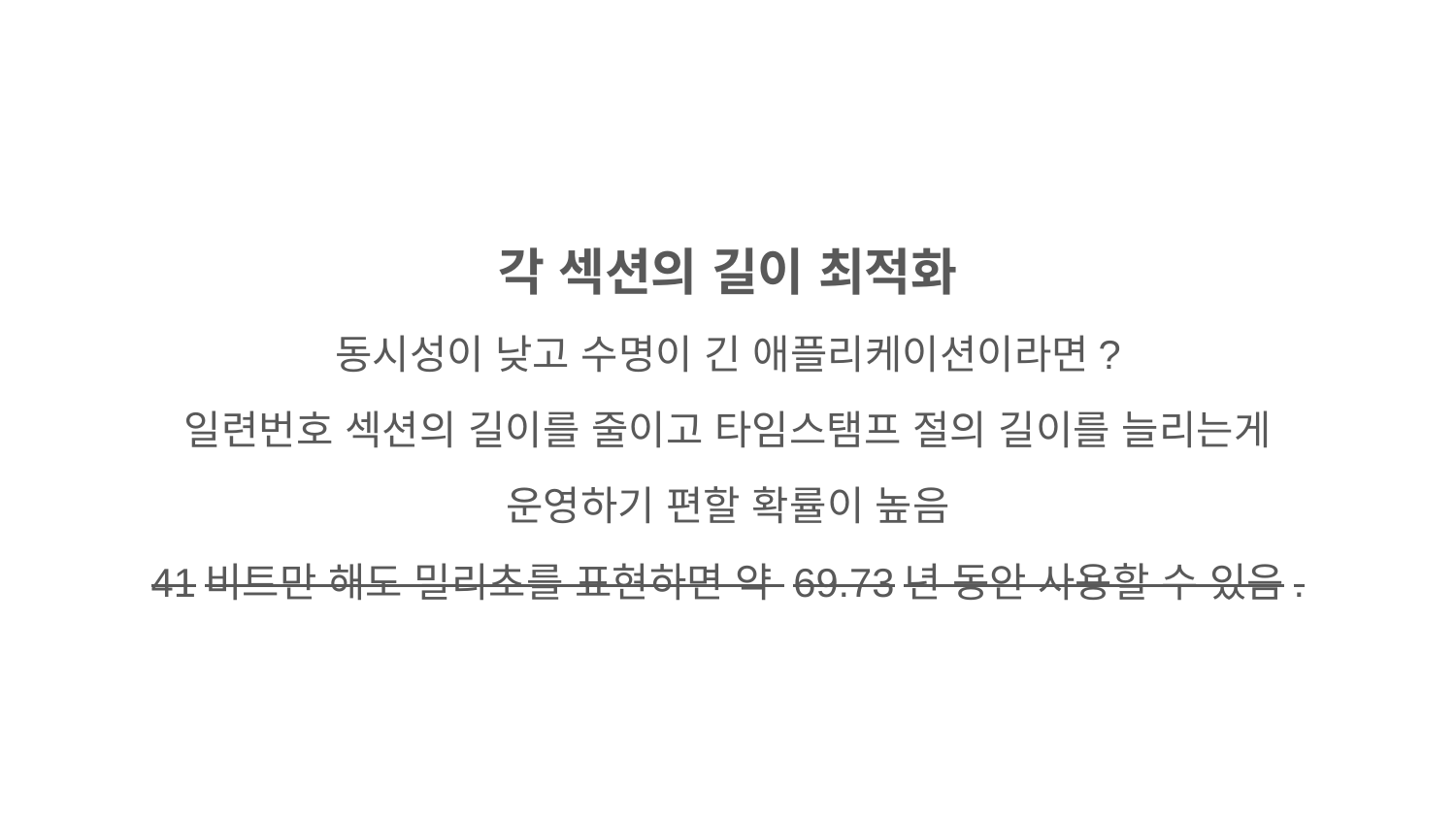

각 섹션의 길이 최적화
동시성이 낮고 수명이 긴 애플리케이션이라면?
일련번호 섹션의 길이를 줄이고 타임스탬프 절의 길이를 늘리는게
운영하기 편할 확률이 높음
41비트만 해도 밀리초를 표현하면 약 69.73년 동안 사용할 수 있음.